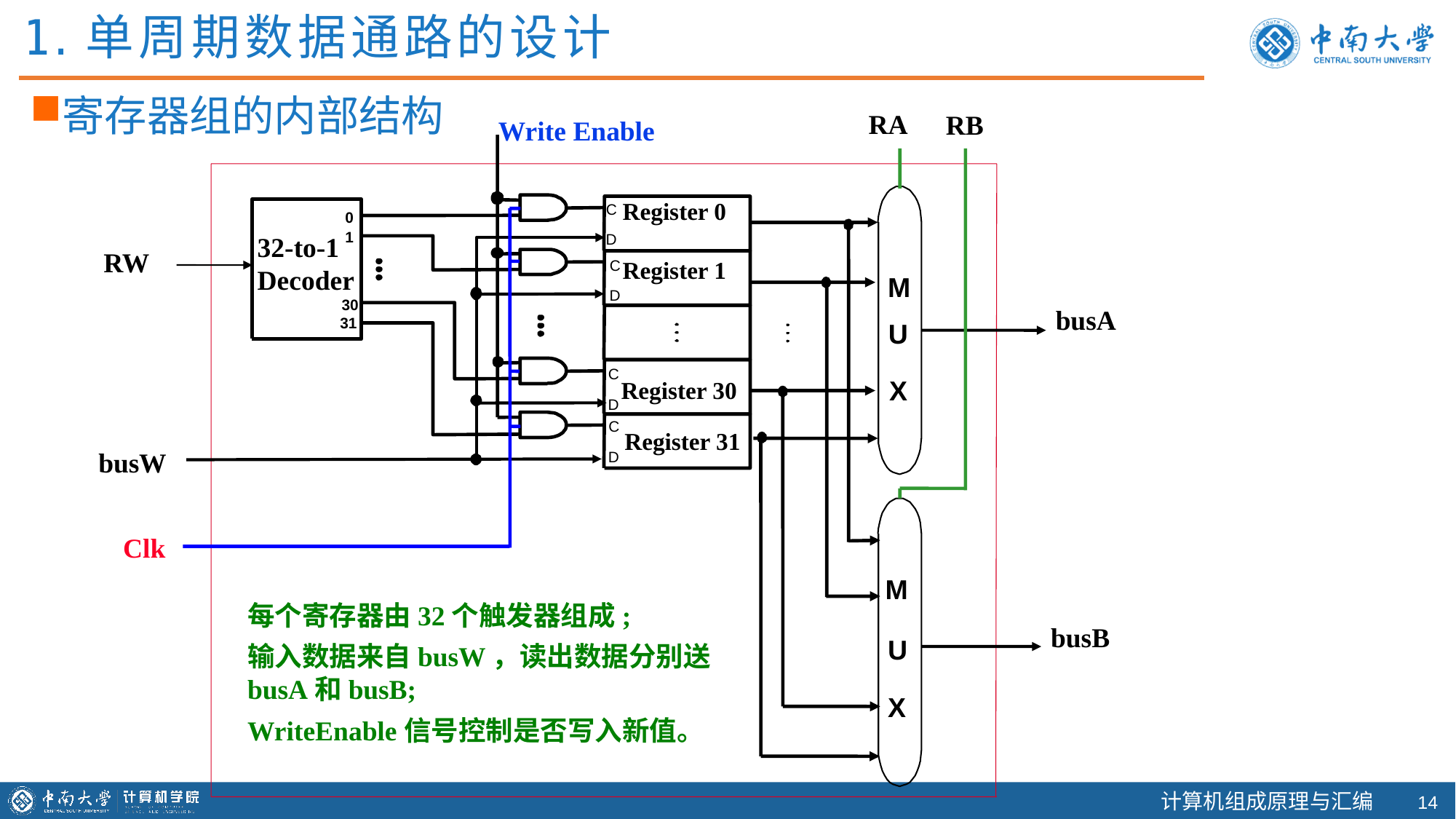

1.单周期数据通路的设计

寄存器组的内部结构
RA
RB
Write Enable

Register 0

C
0

32-to-1
Decoder
1
D

RW

Register 1

C

M

D

30
busA

31

U

C
Register 30

X

D

C

Register 31

busW
D

    Clk

M
每个寄存器由32个触发器组成;
输入数据来自busW，读出数据分别送busA和busB;
WriteEnable信号控制是否写入新值。

busB
U

X

14